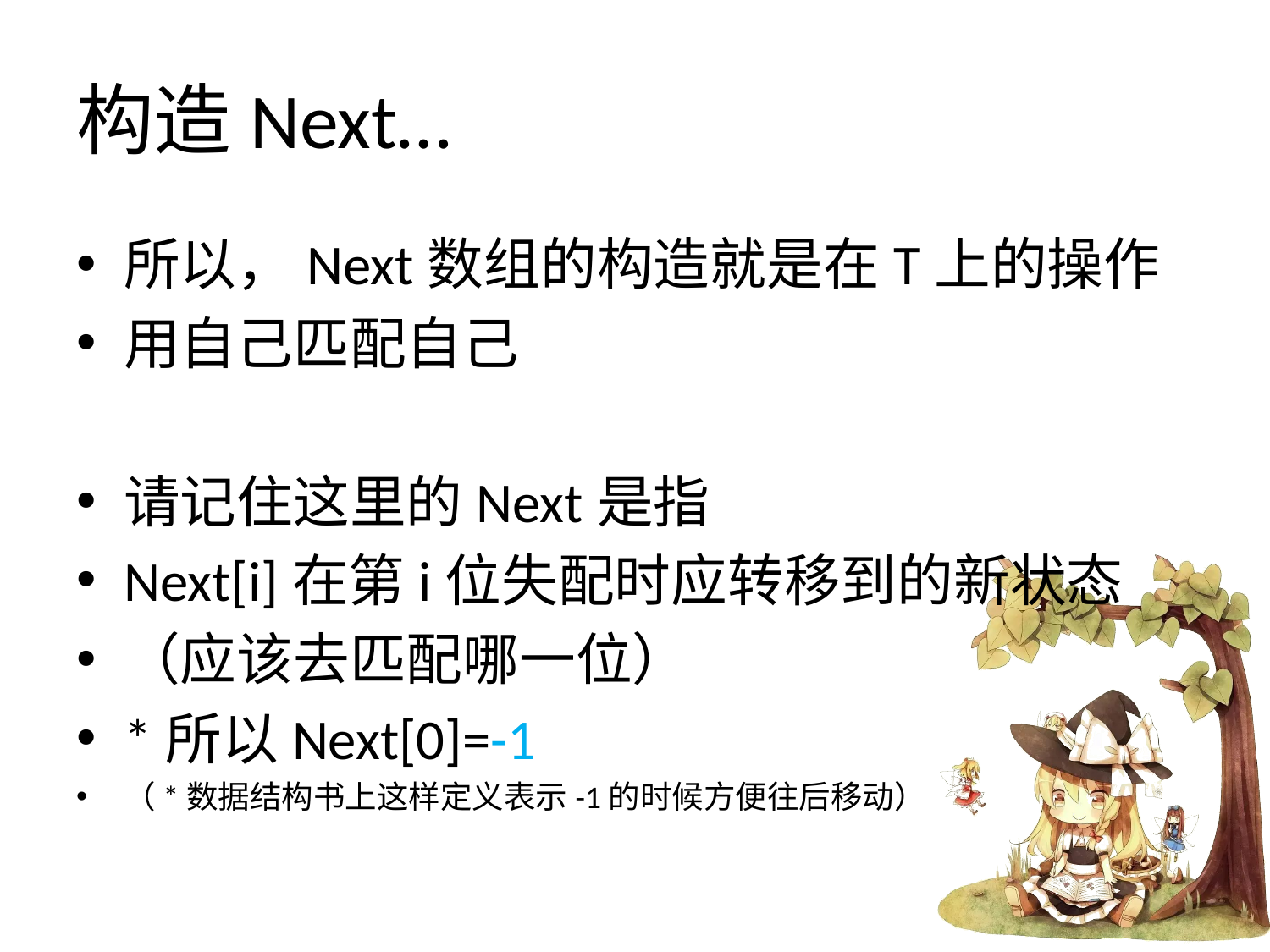

# 构造Next…
所以，Next数组的构造就是在T上的操作
用自己匹配自己

请记住这里的Next是指
Next[i]在第i位失配时应转移到的新状态
（应该去匹配哪一位）
*所以Next[0]=-1
（*数据结构书上这样定义表示-1的时候方便往后移动）